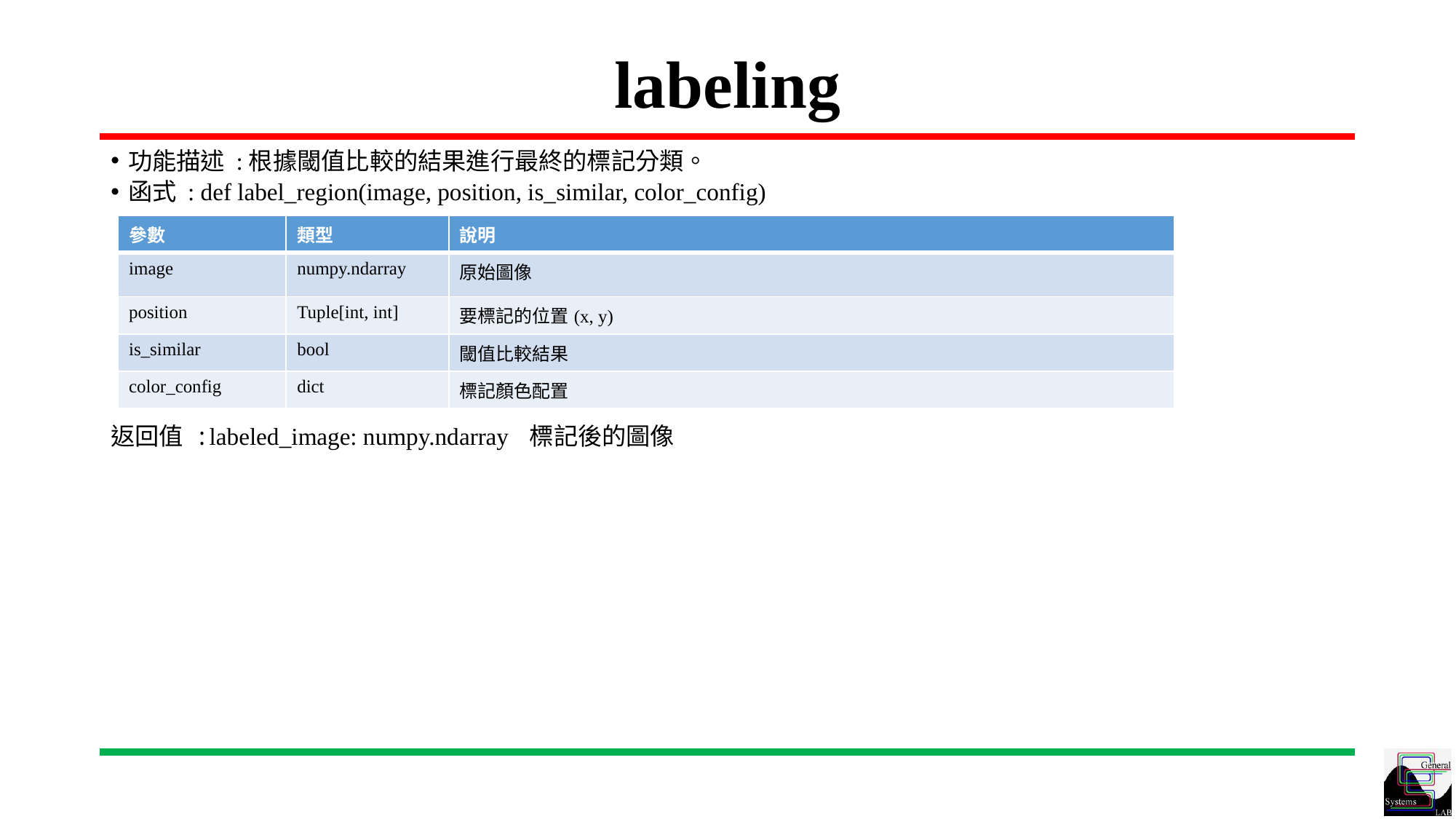

# labeling
功能描述 :根據閾值比較的結果進行最終的標記分類。
函式 : def label_region(image, position, is_similar, color_config)

返回值 :labeled_image: numpy.ndarray 標記後的圖像

| 參數 | 類型 | 說明 |
| --- | --- | --- |
| image | numpy.ndarray | 原始圖像 |
| position | Tuple[int, int] | 要標記的位置(x, y) |
| is\_similar | bool | 閾值比較結果 |
| color\_config | dict | 標記顏色配置 |